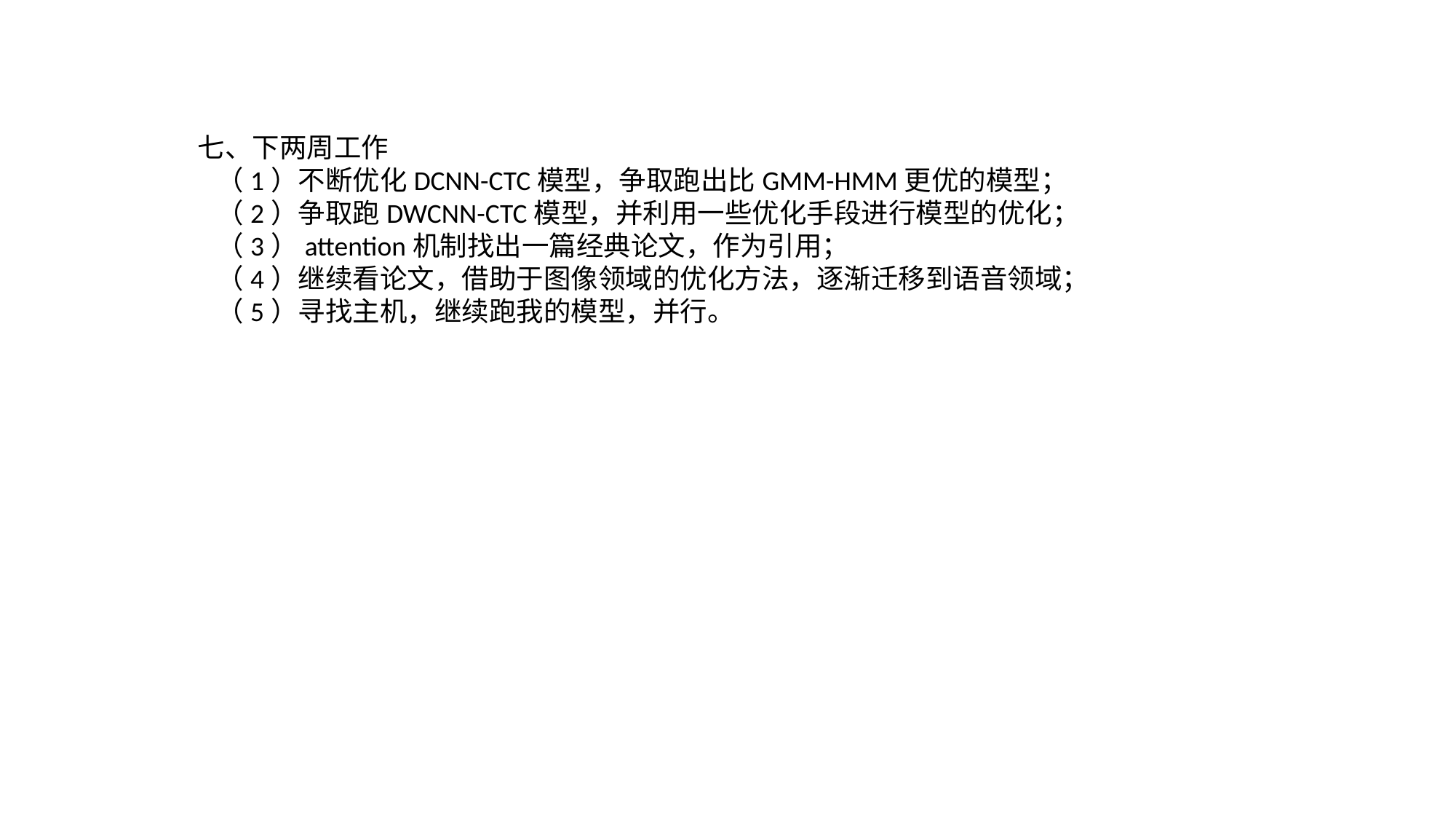

七、下两周工作
  （1）不断优化DCNN-CTC模型，争取跑出比GMM-HMM更优的模型；
  （2）争取跑DWCNN-CTC模型，并利用一些优化手段进行模型的优化；
  （3）attention机制找出一篇经典论文，作为引用；
  （4）继续看论文，借助于图像领域的优化方法，逐渐迁移到语音领域；
  （5）寻找主机，继续跑我的模型，并行。